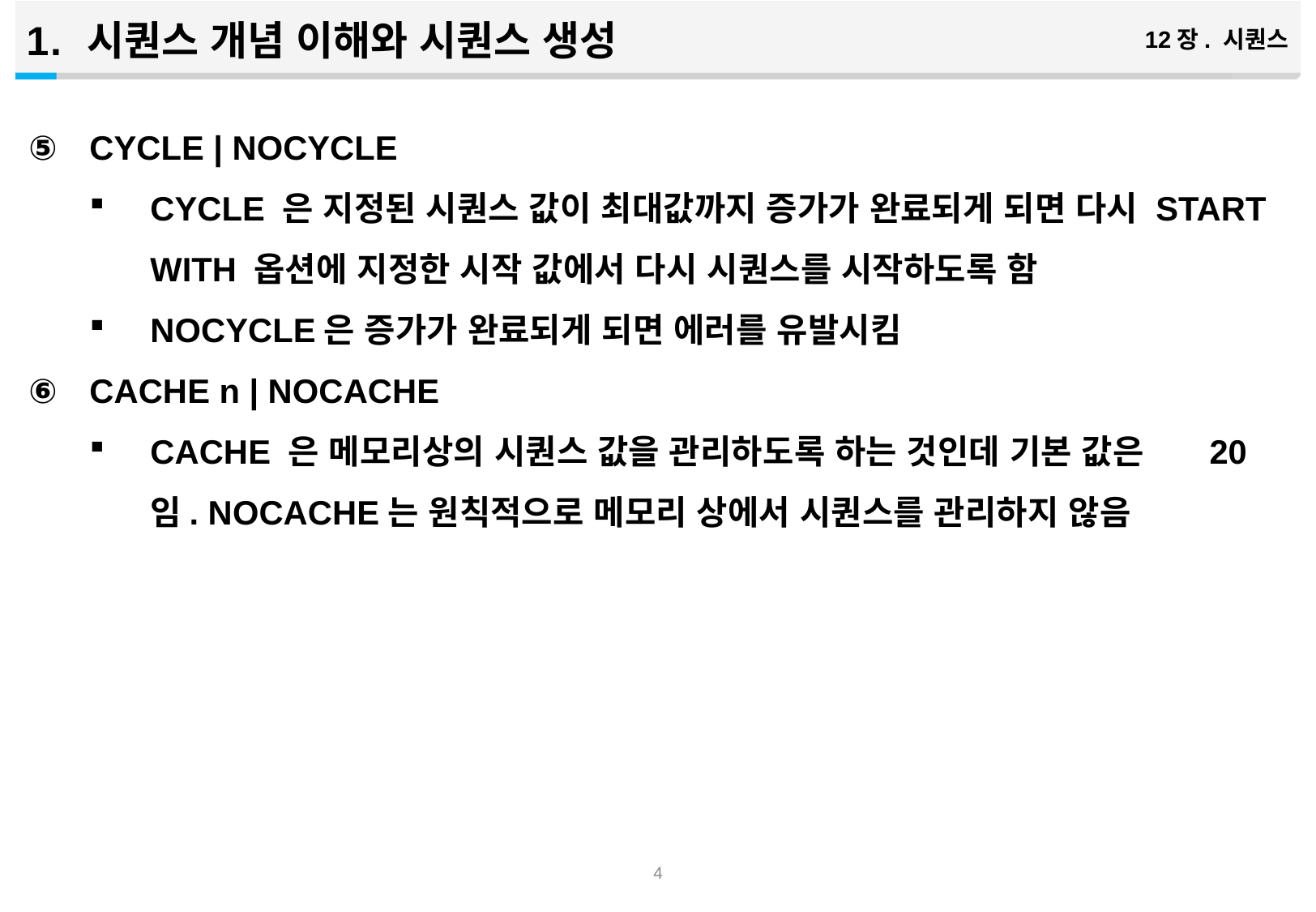

시퀀스 개념 이해와 시퀀스 생성
12장. 시퀀스
CYCLE | NOCYCLE
CYCLE 은 지정된 시퀀스 값이 최대값까지 증가가 완료되게 되면 다시 START WITH 옵션에 지정한 시작 값에서 다시 시퀀스를 시작하도록 함
NOCYCLE은 증가가 완료되게 되면 에러를 유발시킴
CACHE n | NOCACHE
CACHE 은 메모리상의 시퀀스 값을 관리하도록 하는 것인데 기본 값은      20임. NOCACHE는 원칙적으로 메모리 상에서 시퀀스를 관리하지 않음
4